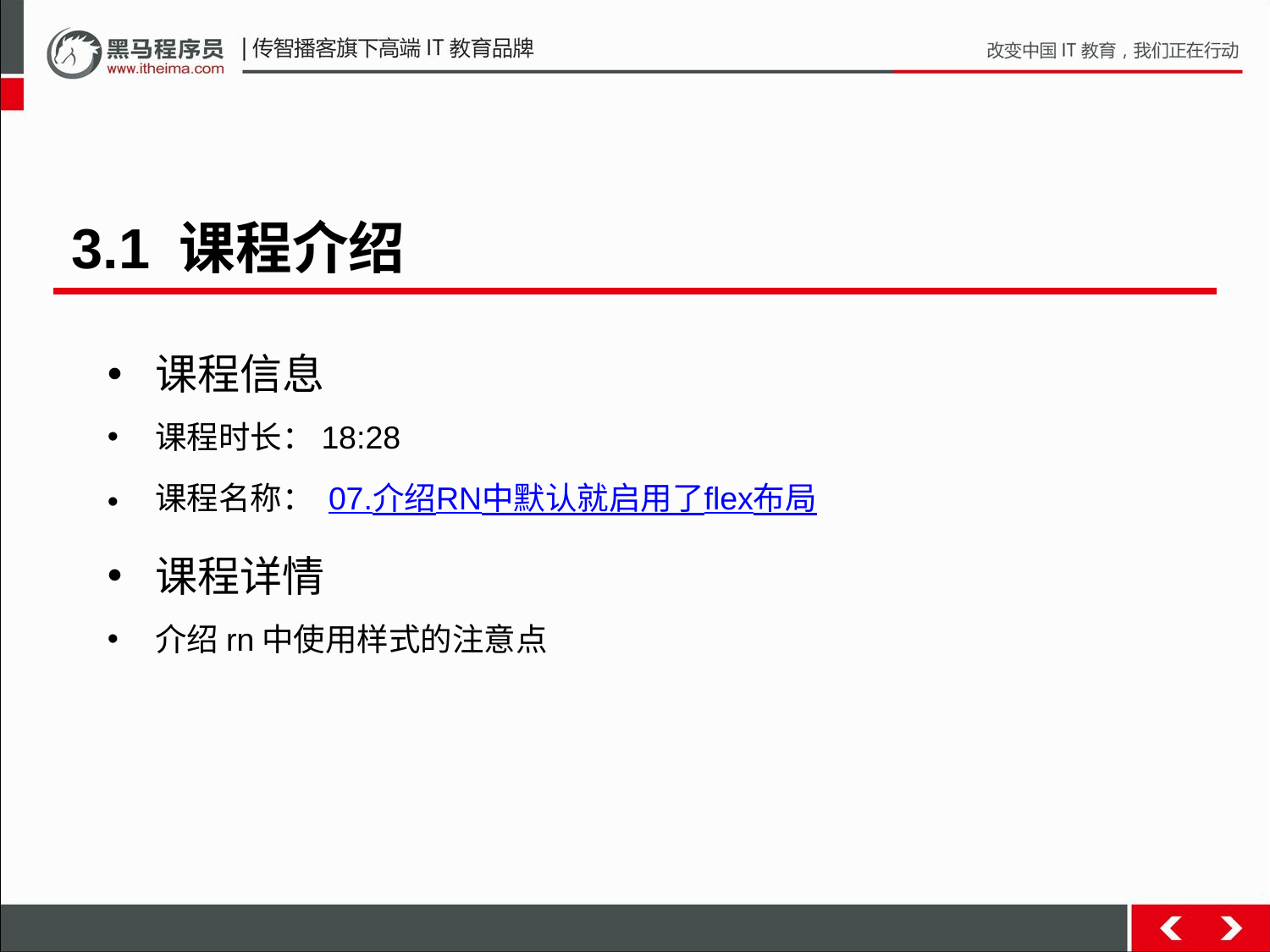

3.1 课程介绍
课程信息
课程时长：18:28
课程名称： 07.介绍RN中默认就启用了flex布局
课程详情
介绍rn中使用样式的注意点